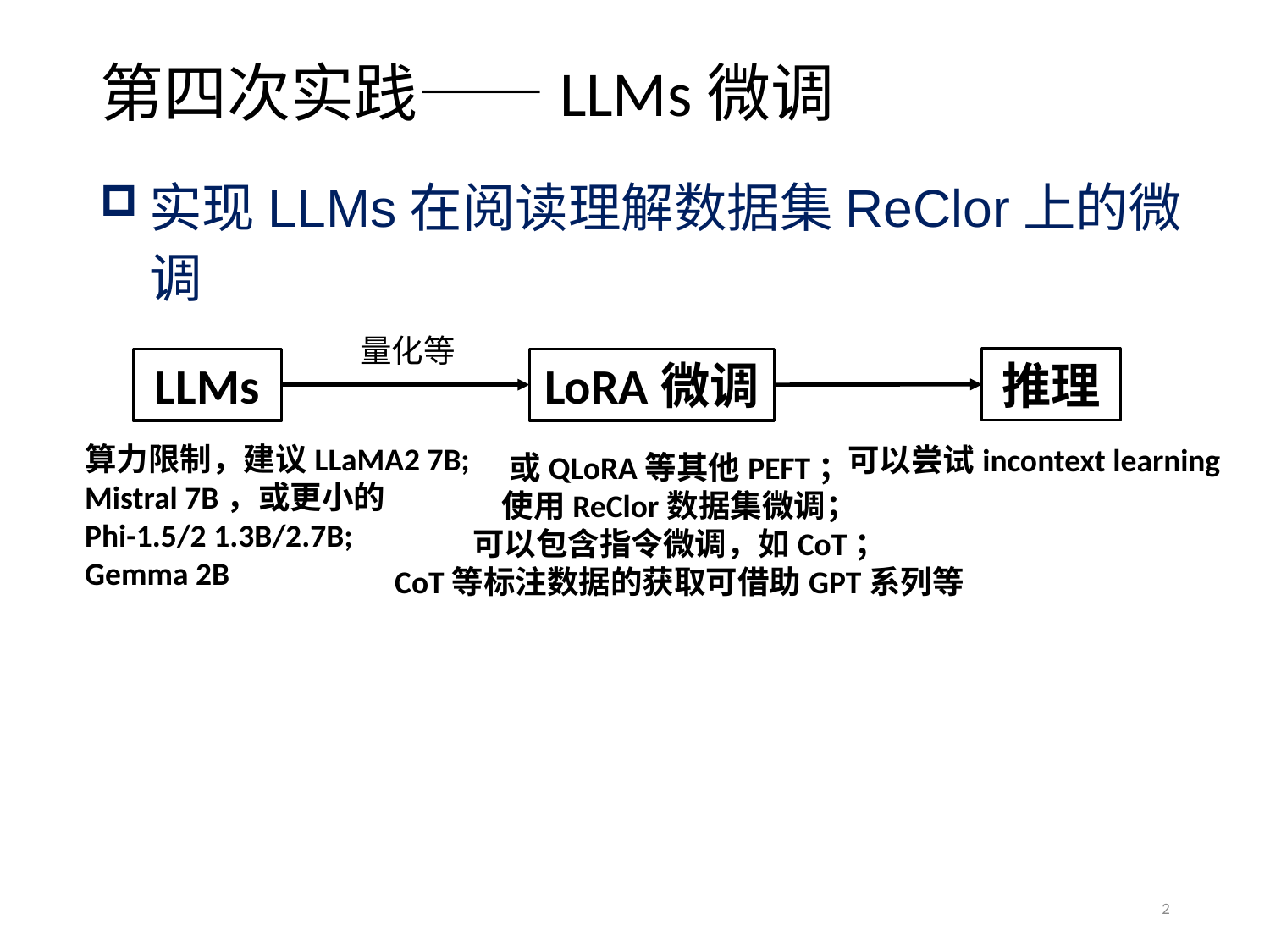

# 第四次实践——LLMs微调
实现LLMs在阅读理解数据集ReClor上的微调

量化等
推理
LoRA微调
LLMs
算力限制，建议LLaMA2 7B;
Mistral 7B，或更小的
Phi-1.5/2 1.3B/2.7B;
Gemma 2B
可以尝试incontext learning
或QLoRA等其他PEFT；
使用ReClor数据集微调；
可以包含指令微调，如CoT；
CoT等标注数据的获取可借助GPT系列等
2